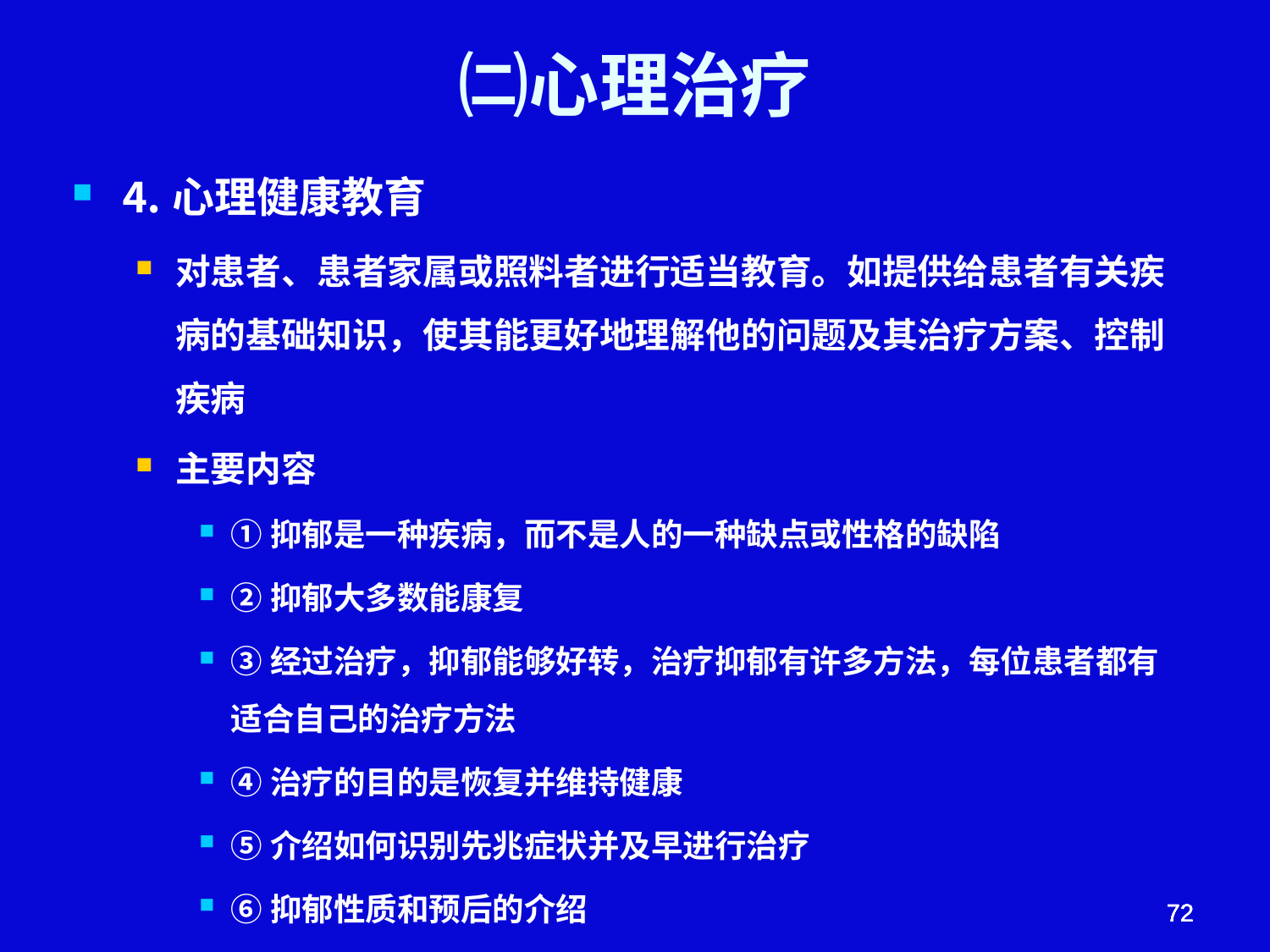

# ㈡心理治疗
⒋心理健康教育
对患者、患者家属或照料者进行适当教育。如提供给患者有关疾病的基础知识，使其能更好地理解他的问题及其治疗方案、控制疾病
主要内容
①抑郁是一种疾病，而不是人的一种缺点或性格的缺陷
②抑郁大多数能康复
③经过治疗，抑郁能够好转，治疗抑郁有许多方法，每位患者都有适合自己的治疗方法
④治疗的目的是恢复并维持健康
⑤介绍如何识别先兆症状并及早进行治疗
⑥抑郁性质和预后的介绍
72
72
72
72
72
72